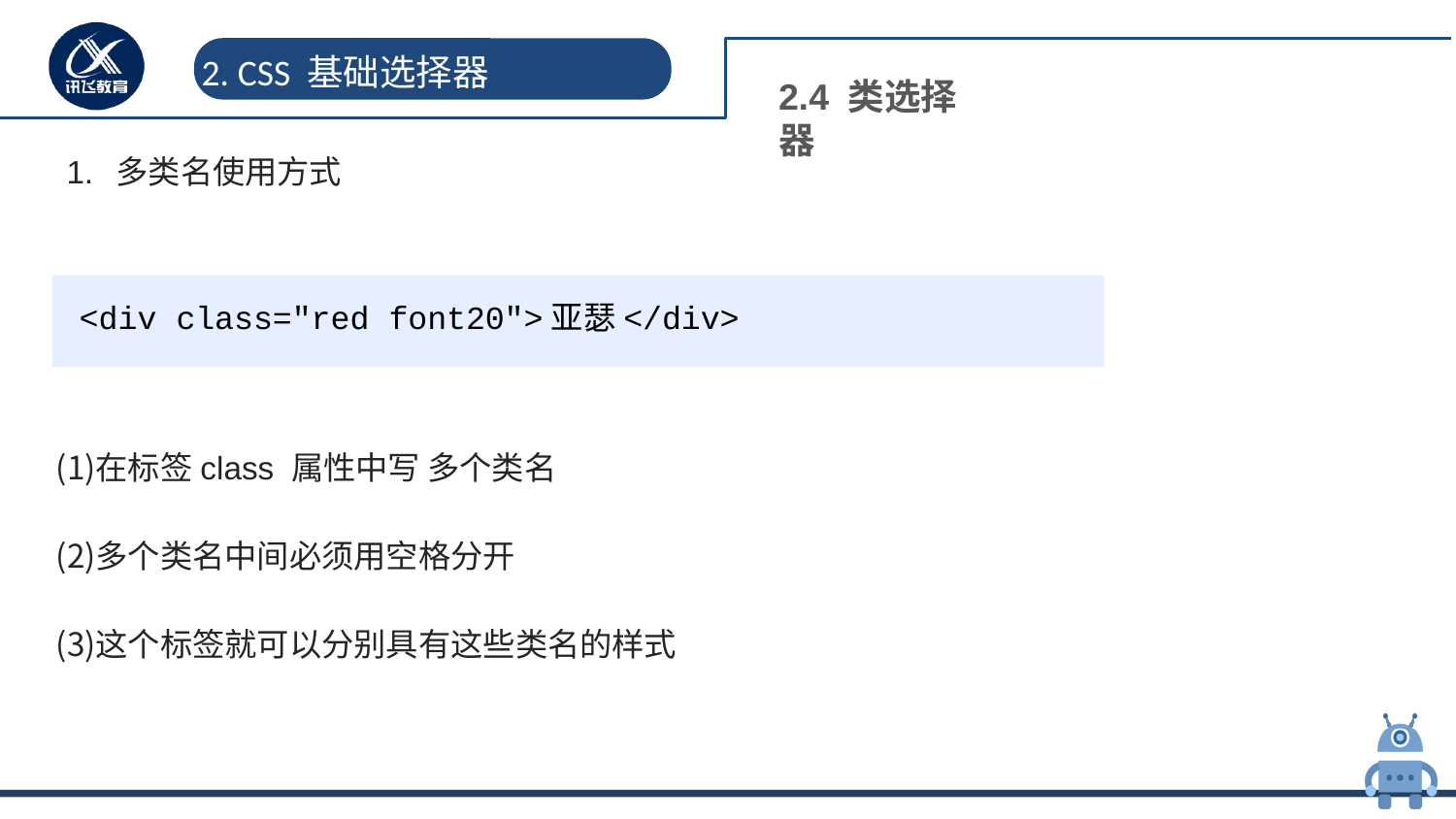

2. CSS 基础选择器
2.4 类选择器
1. 多类名使用方式

<div class="red font20">亚瑟</div>

在标签class 属性中写 多个类名

多个类名中间必须用空格分开

这个标签就可以分别具有这些类名的样式